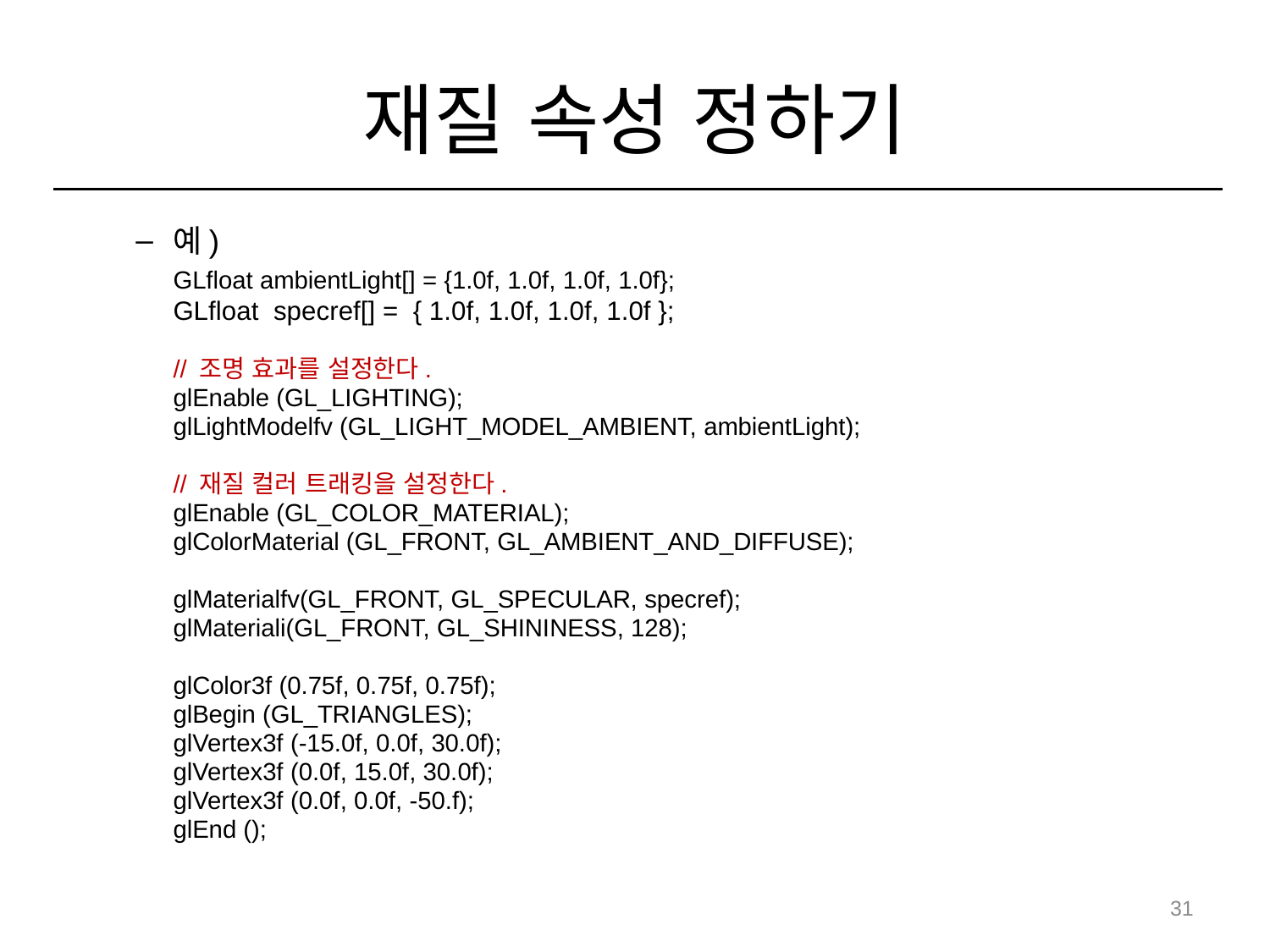

# 재질 속성 정하기
예)
		GLfloat ambientLight[] = {1.0f, 1.0f, 1.0f, 1.0f};
		GLfloat  specref[] =  { 1.0f, 1.0f, 1.0f, 1.0f };

	// 조명 효과를 설정한다.
		glEnable (GL_LIGHTING);
		glLightModelfv (GL_LIGHT_MODEL_AMBIENT, ambientLight);

	// 재질 컬러 트래킹을 설정한다.
		glEnable (GL_COLOR_MATERIAL);
		glColorMaterial (GL_FRONT, GL_AMBIENT_AND_DIFFUSE);

 		glMaterialfv(GL_FRONT, GL_SPECULAR, specref);
    		glMateriali(GL_FRONT, GL_SHININESS, 128);

		glColor3f (0.75f, 0.75f, 0.75f);
		glBegin (GL_TRIANGLES);
			glVertex3f (-15.0f, 0.0f, 30.0f);
			glVertex3f (0.0f, 15.0f, 30.0f);
			glVertex3f (0.0f, 0.0f, -50.f);
		glEnd ();
31